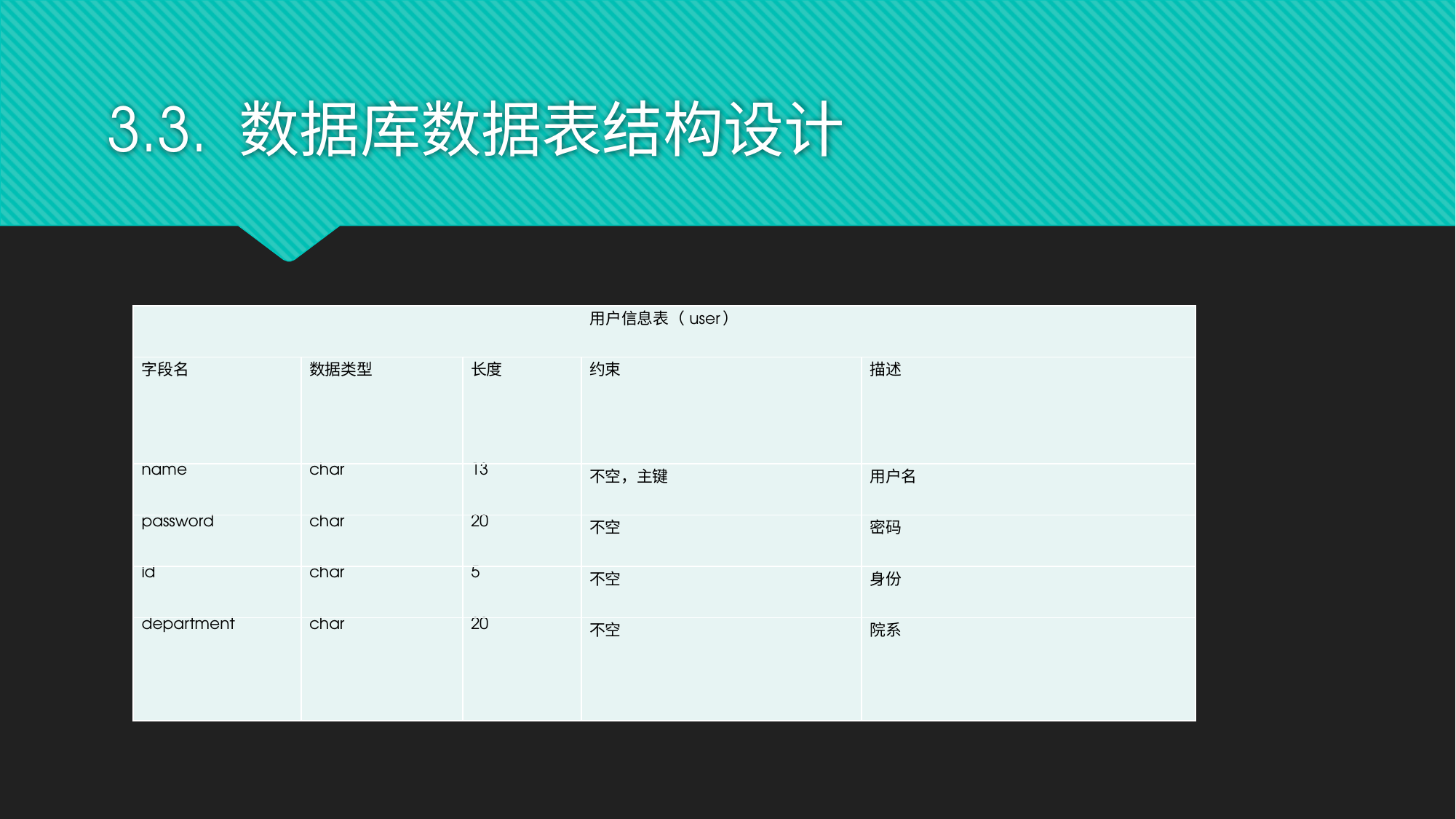

# 3.3. 数据库数据表结构设计
| 用户信息表（user） |  |  |  |  |
| --- | --- | --- | --- | --- |
| 字段名 | 数据类型 | 长度 | 约束 | 描述 |
| name | char | 13 | 不空，主键 | 用户名 |
| password | char | 20 | 不空 | 密码 |
| id | char | 5 | 不空 | 身份 |
| department | char | 20 | 不空 | 院系 |